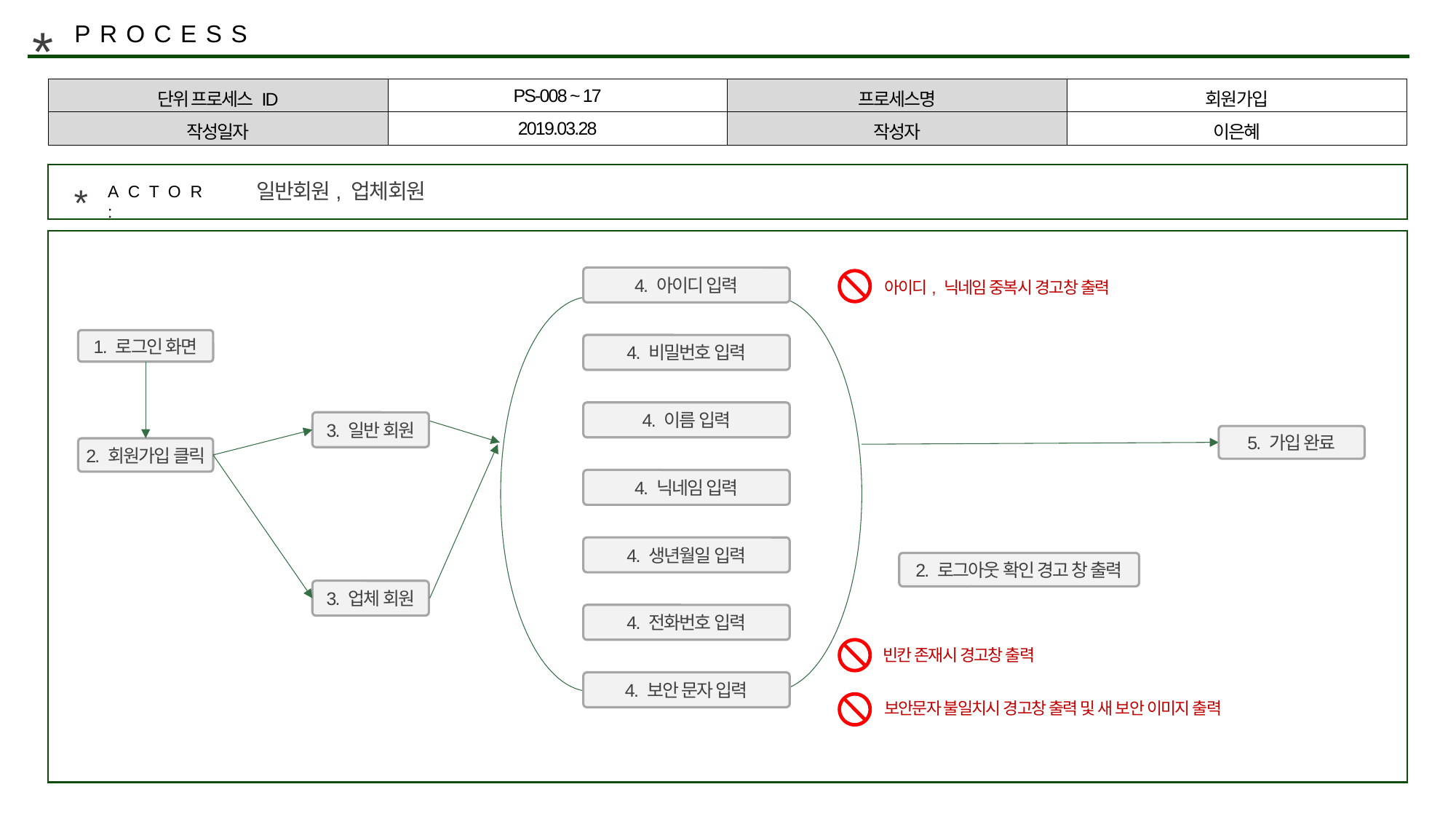

*
PROCESS
| 단위 프로세스 ID | PS-008 ~ 17 | 프로세스명 | 회원가입 |
| --- | --- | --- | --- |
| 작성일자 | 2019.03.28 | 작성자 | 이은혜 |

일반회원, 업체회원
*
ACTOR :

4. 아이디 입력

아이디, 닉네임 중복시 경고창 출력
1. 로그인 화면
4. 비밀번호 입력
4. 이름 입력

3. 일반 회원
5. 가입 완료
2. 회원가입 클릭
4. 닉네임 입력
4. 생년월일 입력
2. 로그아웃 확인 경고 창 출력
3. 업체 회원
4. 전화번호 입력

빈칸 존재시 경고창 출력
4. 보안 문자 입력

보안문자 불일치시 경고창 출력 및 새 보안 이미지 출력